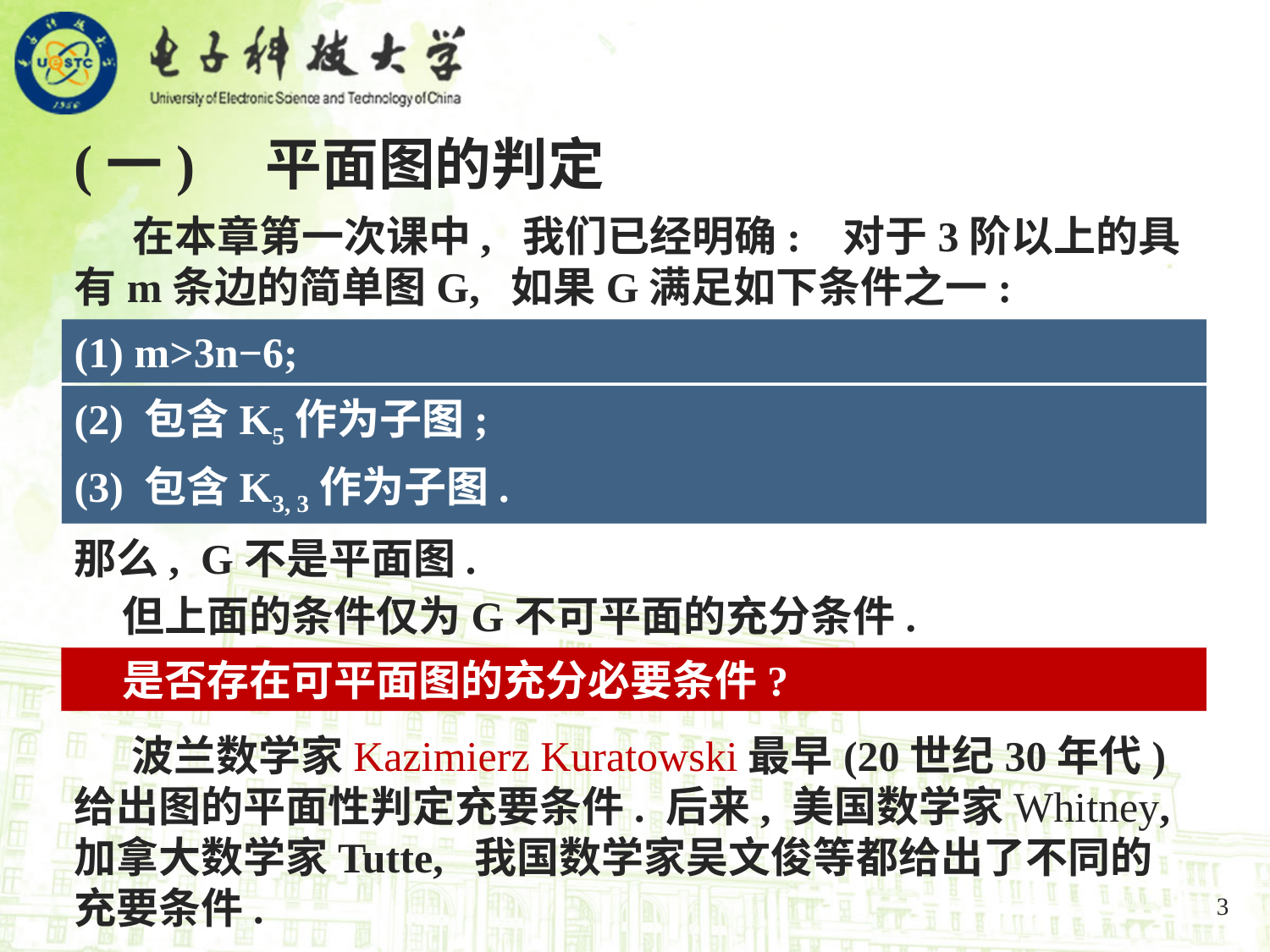

(一)    平面图的判定
     在本章第一次课中,  我们已经明确:   对于3阶以上的具有m条边的简单图G,  如果G满足如下条件之一:
(1) m>3n−6;
(2) 包含K5作为子图;
(3) 包含K3, 3作为子图.
那么,  G不是平面图.
    但上面的条件仅为G不可平面的充分条件.
    是否存在可平面图的充分必要条件?
     波兰数学家Kazimierz Kuratowski最早(20世纪30年代)给出图的平面性判定充要条件. 后来, 美国数学家Whitney,  加拿大数学家Tutte,  我国数学家吴文俊等都给出了不同的充要条件.
3